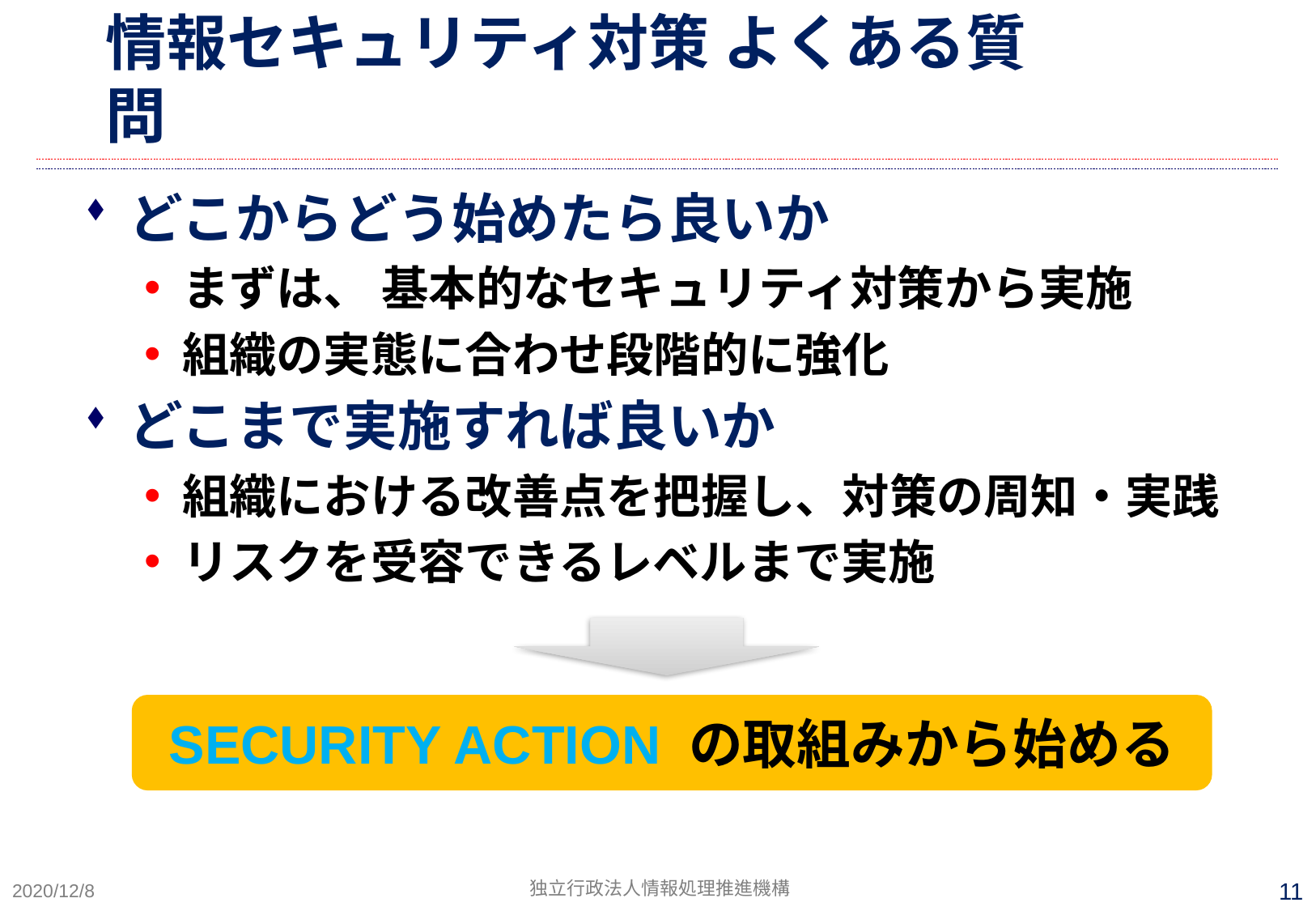

# 情報セキュリティ対策 よくある質問
どこからどう始めたら良いか
まずは、 基本的なセキュリティ対策から実施
組織の実態に合わせ段階的に強化
どこまで実施すれば良いか
組織における改善点を把握し、対策の周知・実践
リスクを受容できるレベルまで実施

SECURITY ACTION の取組みから始める
11
独立行政法人情報処理推進機構
2020/12/8
11